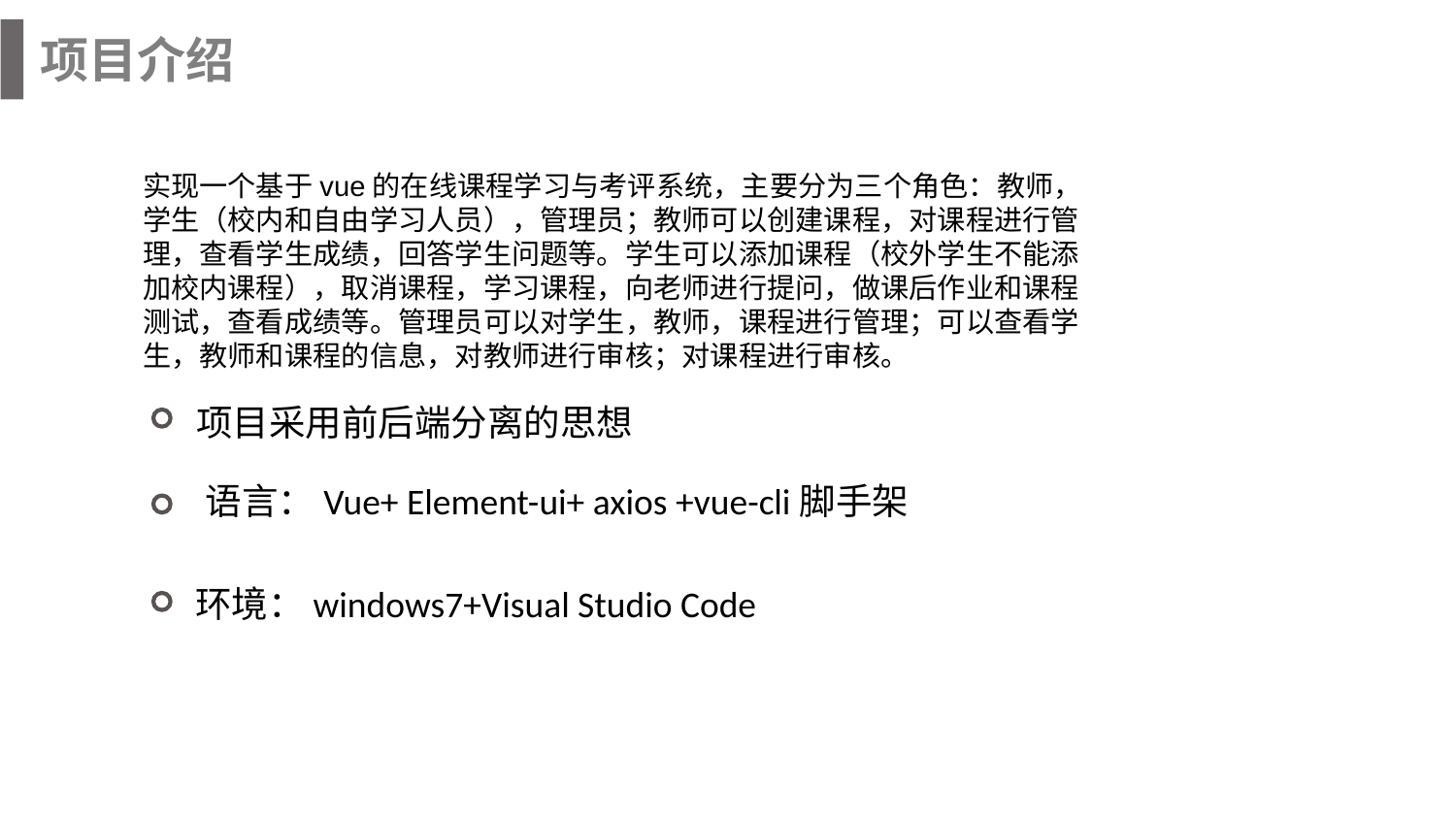

项目介绍
实现一个基于vue的在线课程学习与考评系统，主要分为三个角色：教师，学生（校内和自由学习人员），管理员；教师可以创建课程，对课程进行管理，查看学生成绩，回答学生问题等。学生可以添加课程（校外学生不能添加校内课程），取消课程，学习课程，向老师进行提问，做课后作业和课程测试，查看成绩等。管理员可以对学生，教师，课程进行管理；可以查看学生，教师和课程的信息，对教师进行审核；对课程进行审核。
项目采用前后端分离的思想

语言：Vue+ Element-ui+ axios +vue-cli脚手架

环境：windows7+Visual Studio Code